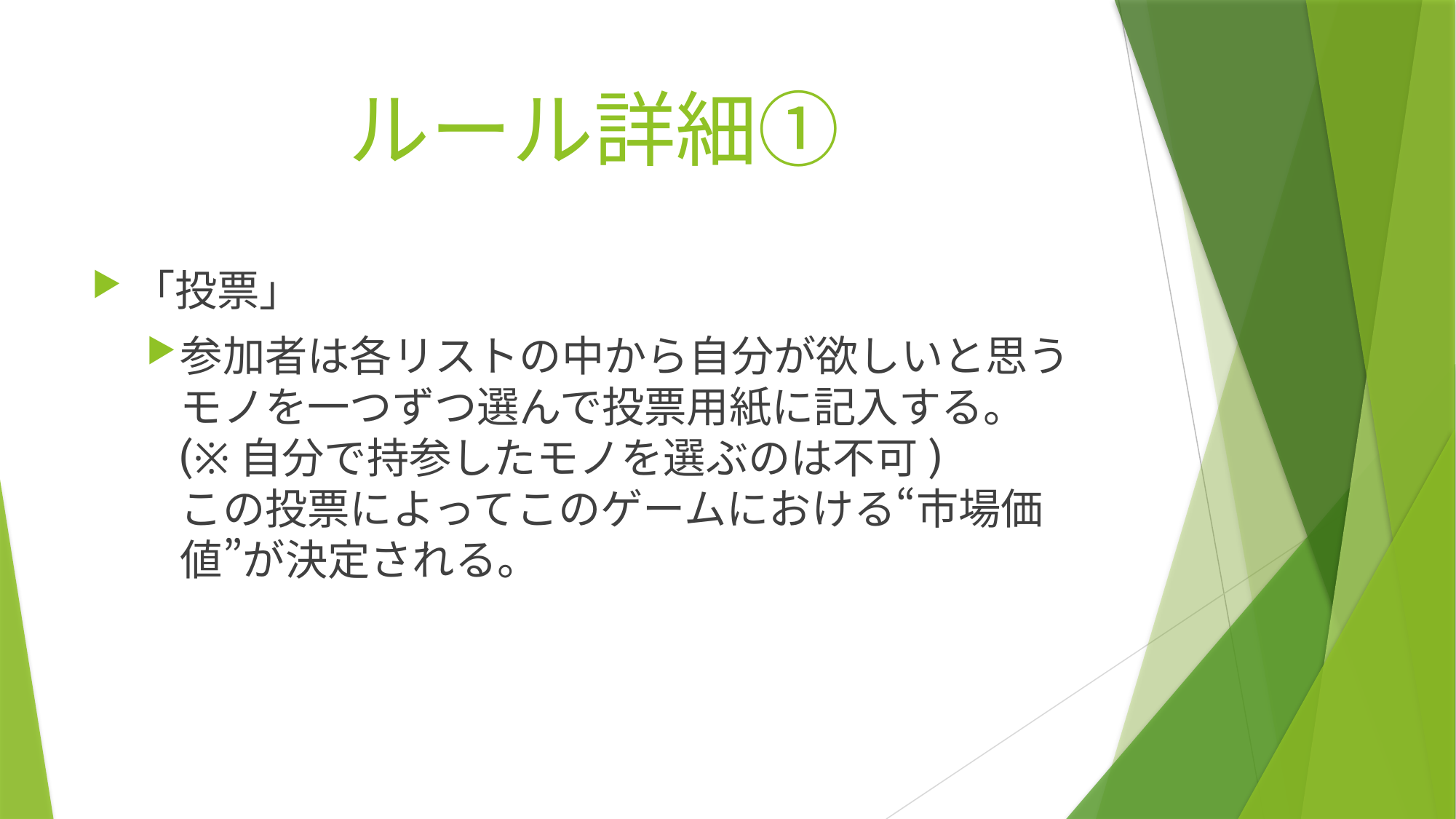

# ルール詳細①
「投票」
参加者は各リストの中から自分が欲しいと思うモノを一つずつ選んで投票用紙に記入する。
(※自分で持参したモノを選ぶのは不可)
この投票によってこのゲームにおける“市場価値”が決定される。